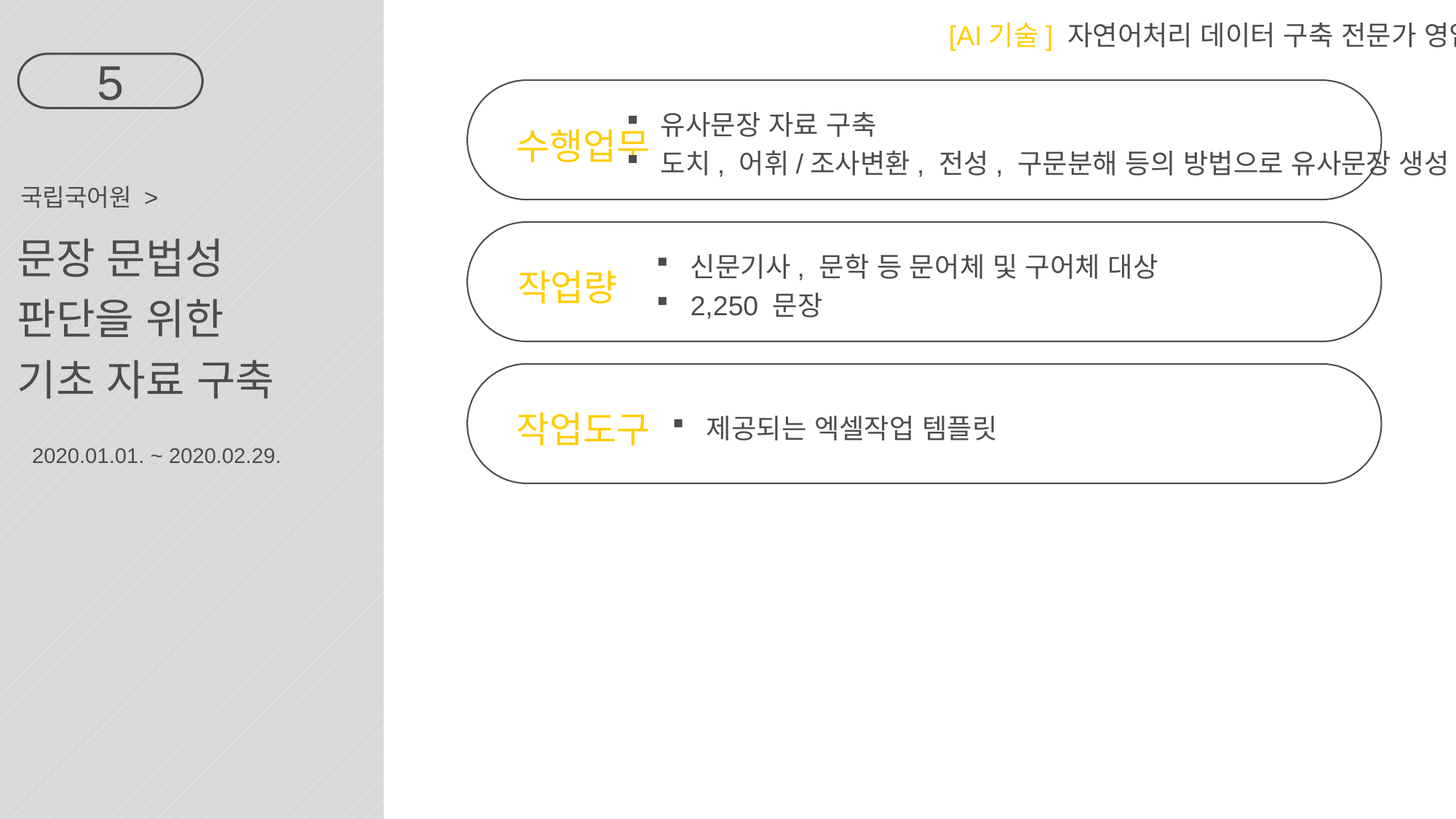

5

유사문장 자료 구축
도치, 어휘/조사변환, 전성, 구문분해 등의 방법으로 유사문장 생성
수행업무

신문기사, 문학 등 문어체 및 구어체 대상
2,250 문장
작업량

작업도구
제공되는 엑셀작업 템플릿
국립국어원 >
문장 문법성
판단을 위한
기초 자료 구축
2020.01.01. ~ 2020.02.29.